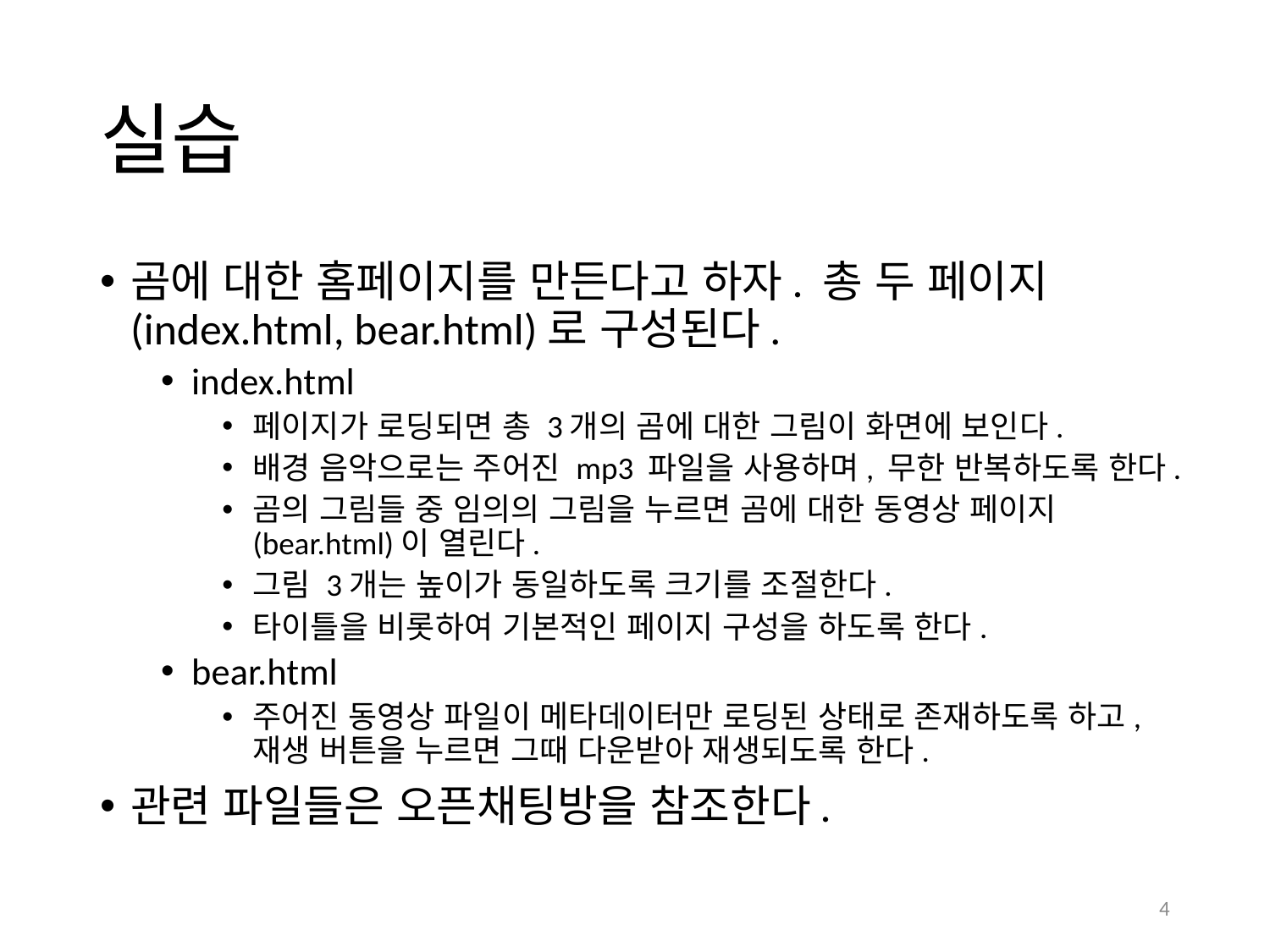

# 실습
곰에 대한 홈페이지를 만든다고 하자. 총 두 페이지 (index.html, bear.html)로 구성된다.
index.html
페이지가 로딩되면 총 3개의 곰에 대한 그림이 화면에 보인다.
배경 음악으로는 주어진 mp3 파일을 사용하며, 무한 반복하도록 한다.
곰의 그림들 중 임의의 그림을 누르면 곰에 대한 동영상 페이지 (bear.html)이 열린다.
그림 3개는 높이가 동일하도록 크기를 조절한다.
타이틀을 비롯하여 기본적인 페이지 구성을 하도록 한다.
bear.html
주어진 동영상 파일이 메타데이터만 로딩된 상태로 존재하도록 하고, 재생 버튼을 누르면 그때 다운받아 재생되도록 한다.
관련 파일들은 오픈채팅방을 참조한다.

4